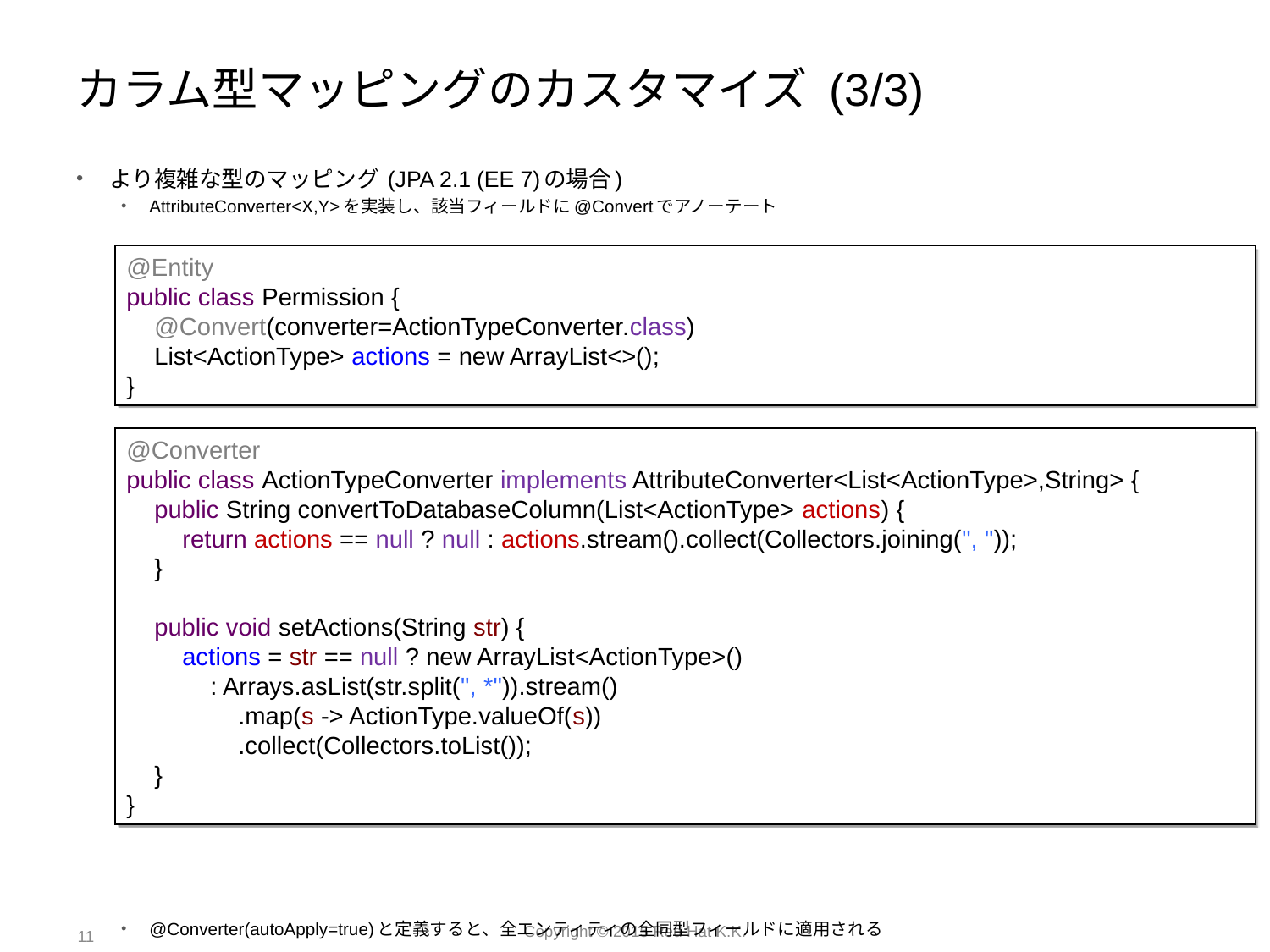

# カラム型マッピングのカスタマイズ (3/3)
より複雑な型のマッピング (JPA 2.1 (EE 7)の場合)
AttributeConverter<X,Y>を実装し、該当フィールドに@Convertでアノーテート

@Converter(autoApply=true)と定義すると、全エンティティの全同型フィールドに適用される
@Entity
public class Permission {
    @Convert(converter=ActionTypeConverter.class)
    List<ActionType> actions = new ArrayList<>();
}
@Converter
public class ActionTypeConverter implements AttributeConverter<List<ActionType>,String> {
    public String convertToDatabaseColumn(List<ActionType> actions) {
        return actions == null ? null : actions.stream().collect(Collectors.joining(", "));
    }

    public void setActions(String str) {
        actions = str == null ? new ArrayList<ActionType>()
            : Arrays.asList(str.split(", *")).stream()
                .map(s -> ActionType.valueOf(s))
                .collect(Collectors.toList());
    }
}
11
Copyright © 2015 Red Hat K.K.